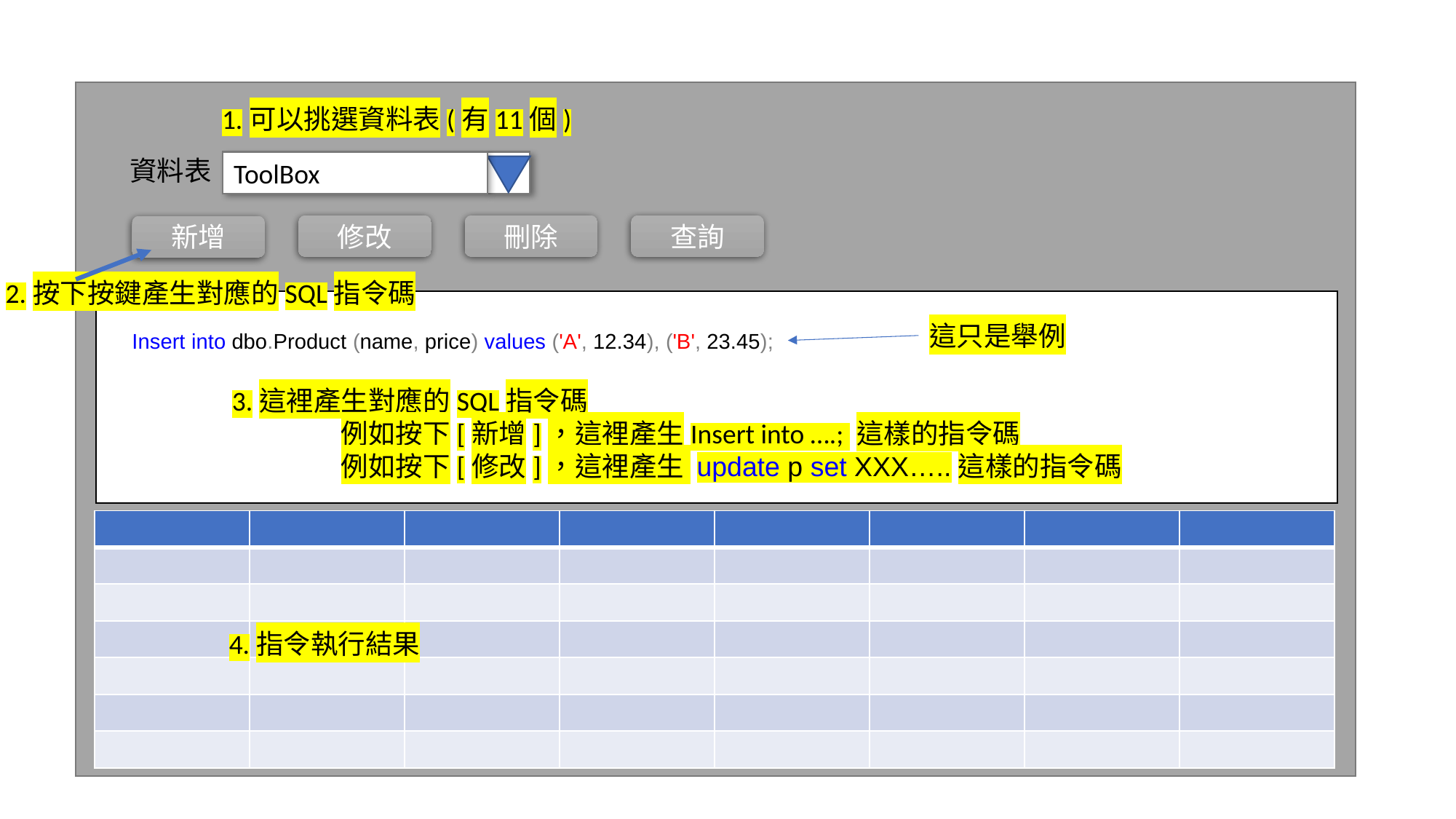

1.可以挑選資料表(有11個)
資料表
ToolBox

修改
刪除
查詢
新增
2.按下按鍵產生對應的SQL指令碼

這只是舉例
Insert into dbo.Product (name, price) values ('A', 12.34), ('B', 23.45);
3.這裡產生對應的SQL指令碼
例如按下[新增]，這裡產生Insert into ….; 這樣的指令碼
例如按下[修改]，這裡產生 update p set XXX…..這樣的指令碼
|  |  |  |  |  |  |  |  |
| --- | --- | --- | --- | --- | --- | --- | --- |
|  |  |  |  |  |  |  |  |
|  |  |  |  |  |  |  |  |
|  |  |  |  |  |  |  |  |
|  |  |  |  |  |  |  |  |
|  |  |  |  |  |  |  |  |
|  |  |  |  |  |  |  |  |
4.指令執行結果